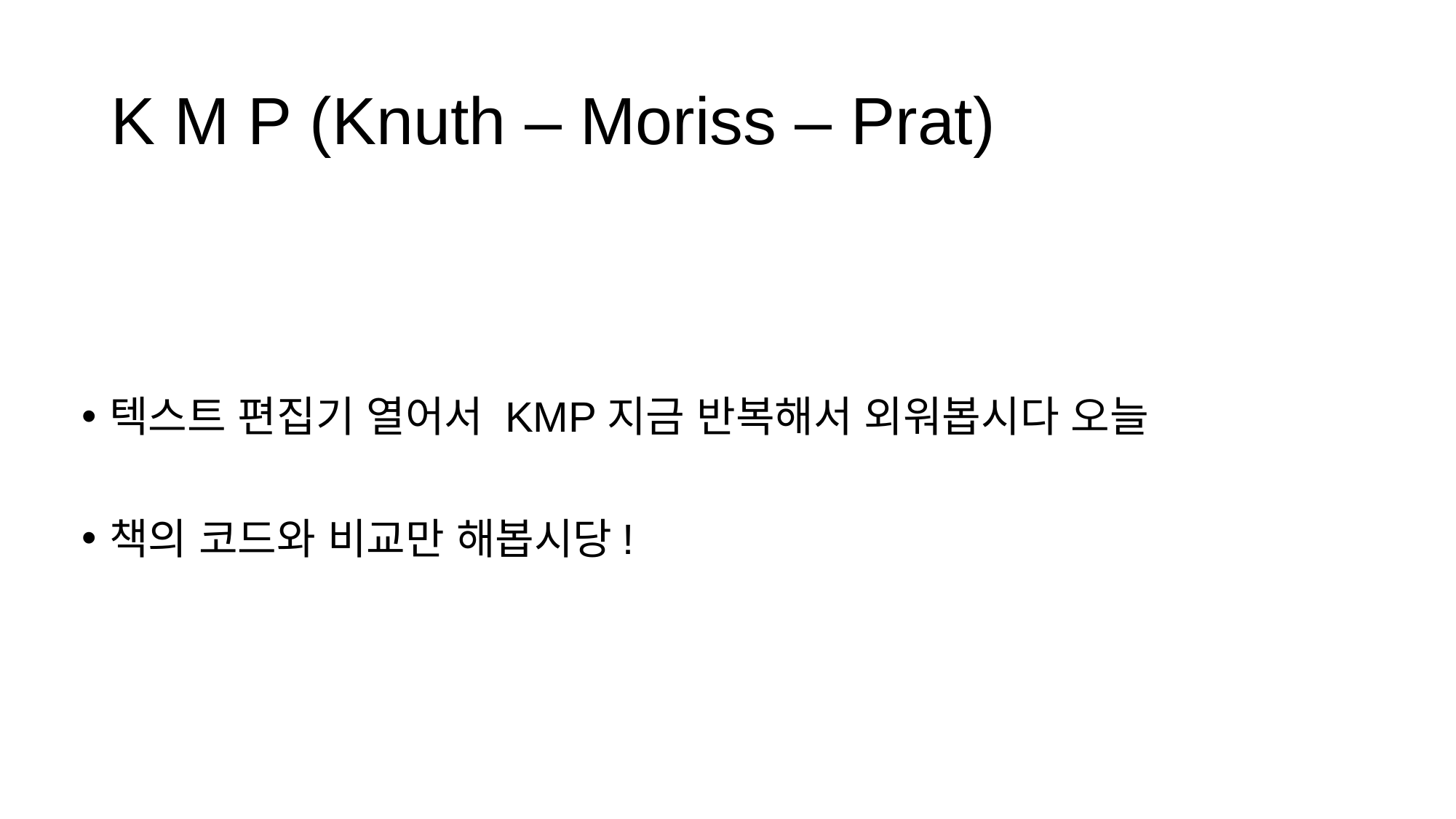

# K M P (Knuth – Moriss – Prat)

텍스트 편집기 열어서 KMP지금 반복해서 외워봅시다 오늘

책의 코드와 비교만 해봅시당!